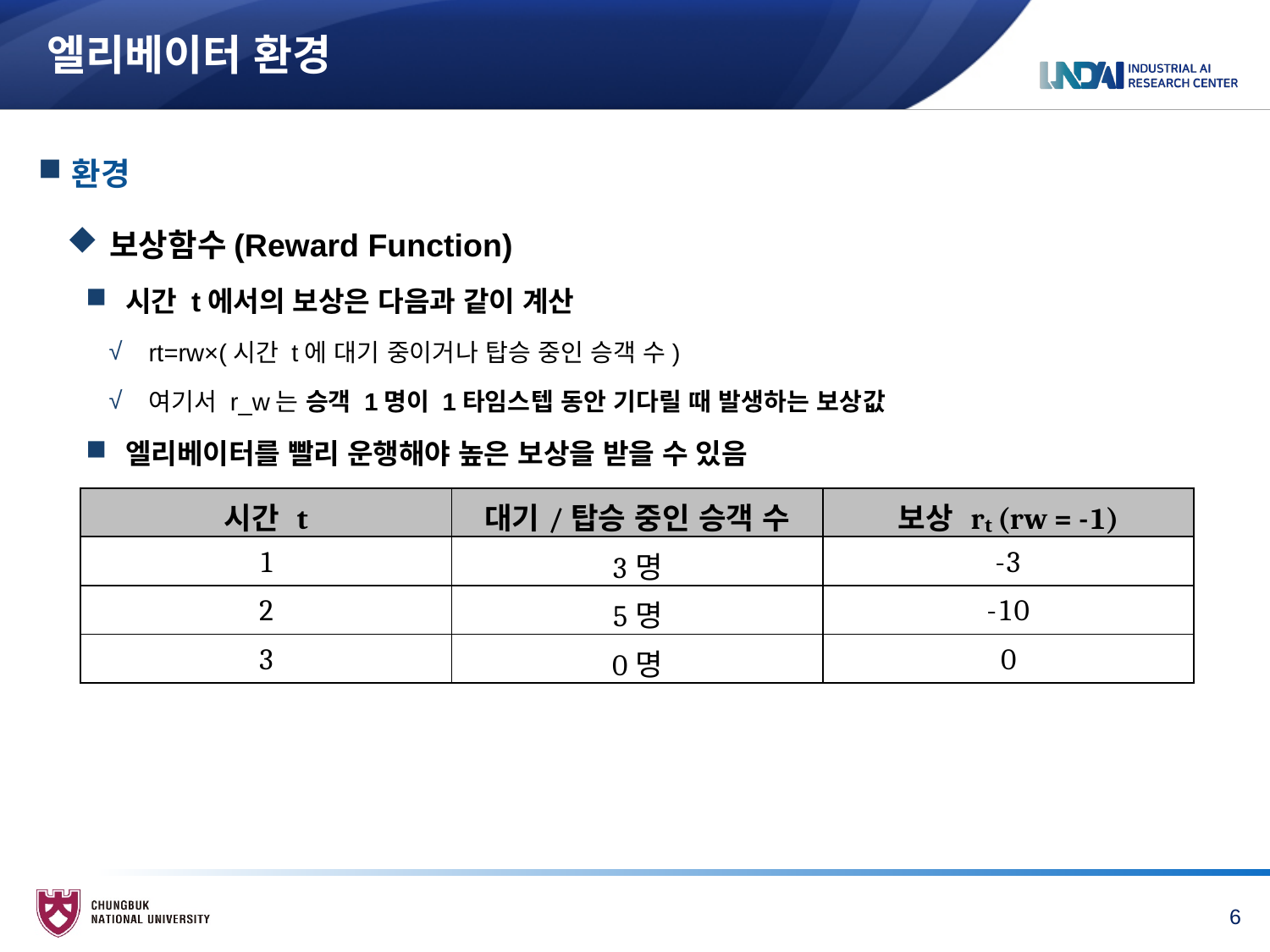

# 엘리베이터 환경
환경
보상함수(Reward Function)
시간 t에서의 보상은 다음과 같이 계산
rt​=rw​×(시간 t에 대기 중이거나 탑승 중인 승객 수)
여기서 r_w는 승객 1명이 1타임스텝 동안 기다릴 때 발생하는 보상값
엘리베이터를 빨리 운행해야 높은 보상을 받을 수 있음
| 시간 t | 대기/탑승 중인 승객 수 | 보상 rₜ (rw = -1) |
| --- | --- | --- |
| 1 | 3명 | -3 |
| 2 | 5명 | -10 |
| 3 | 0명 | 0 |